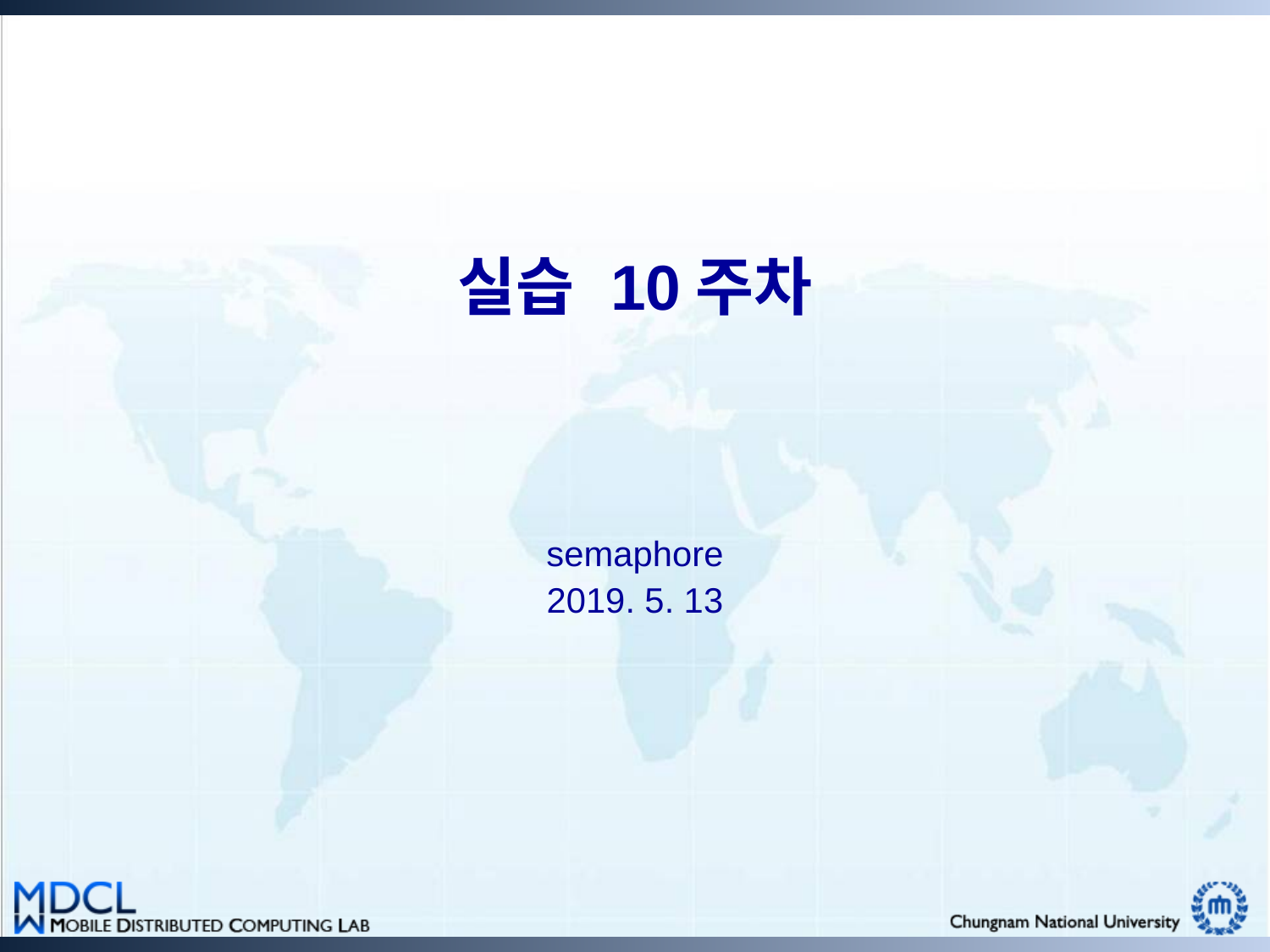

# 실습 10주차
semaphore
2019. 5. 13